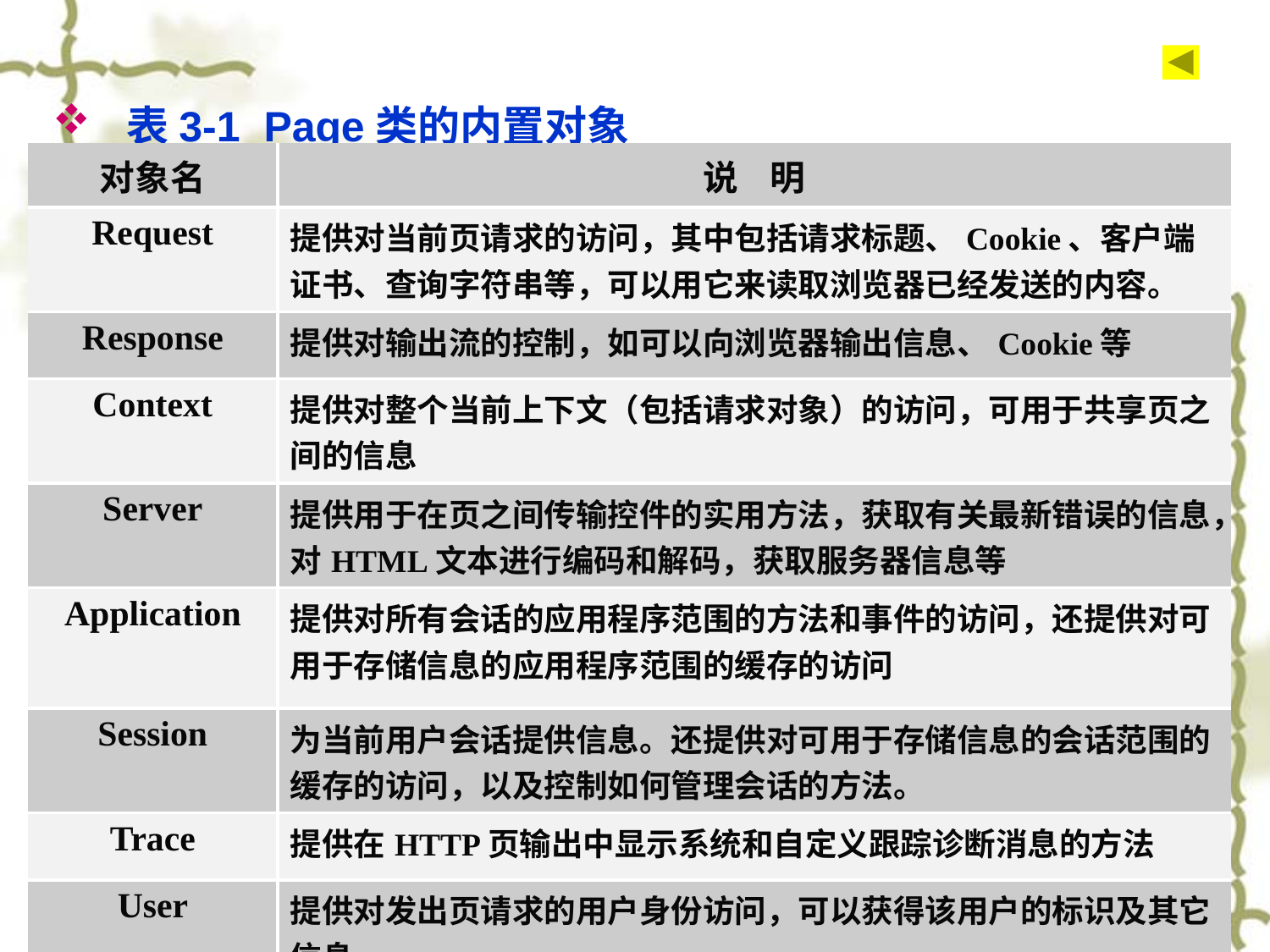

表3-1  Page类的内置对象

| 对象名 | 说 明 |
| --- | --- |
| Request | 提供对当前页请求的访问，其中包括请求标题、Cookie、客户端证书、查询字符串等，可以用它来读取浏览器已经发送的内容。 |
| Response | 提供对输出流的控制，如可以向浏览器输出信息、Cookie等 |
| Context | 提供对整个当前上下文（包括请求对象）的访问，可用于共享页之间的信息 |
| Server | 提供用于在页之间传输控件的实用方法，获取有关最新错误的信息，对HTML文本进行编码和解码，获取服务器信息等 |
| Application | 提供对所有会话的应用程序范围的方法和事件的访问，还提供对可用于存储信息的应用程序范围的缓存的访问 |
| Session | 为当前用户会话提供信息。还提供对可用于存储信息的会话范围的缓存的访问，以及控制如何管理会话的方法。 |
| Trace | 提供在HTTP页输出中显示系统和自定义跟踪诊断消息的方法 |
| User | 提供对发出页请求的用户身份访问，可以获得该用户的标识及其它信息 |